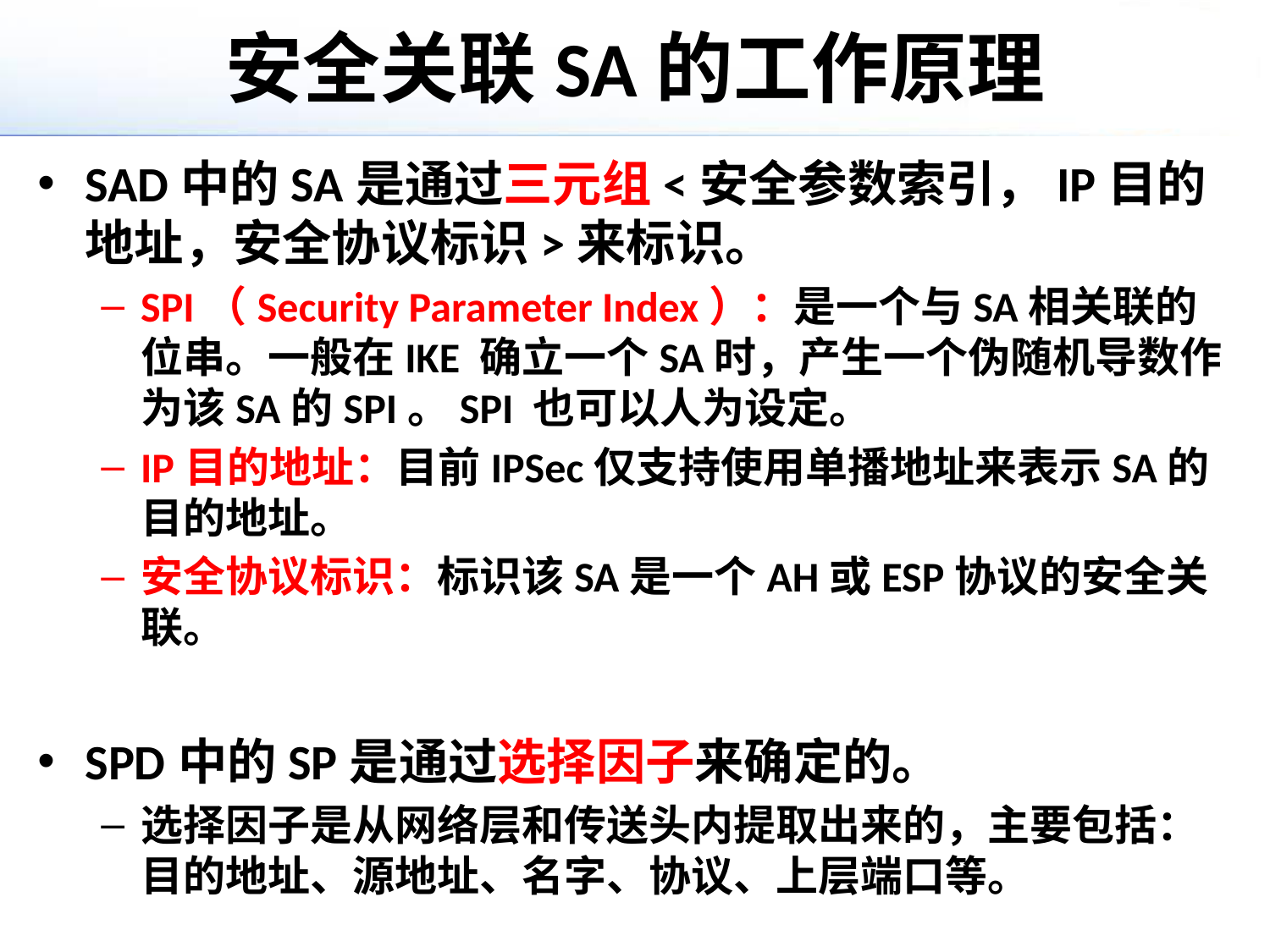

# 安全关联SA的工作原理
SAD中的SA是通过三元组<安全参数索引，IP目的地址，安全协议标识>来标识。
SPI（Security Parameter Index）：是一个与SA相关联的位串。一般在IKE 确立一个SA时，产生一个伪随机导数作为该SA的SPI。SPI 也可以人为设定。
IP目的地址：目前IPSec仅支持使用单播地址来表示SA的目的地址。
安全协议标识：标识该SA是一个AH或ESP协议的安全关联。

SPD中的SP是通过选择因子来确定的。
选择因子是从网络层和传送头内提取出来的，主要包括：目的地址、源地址、名字、协议、上层端口等。